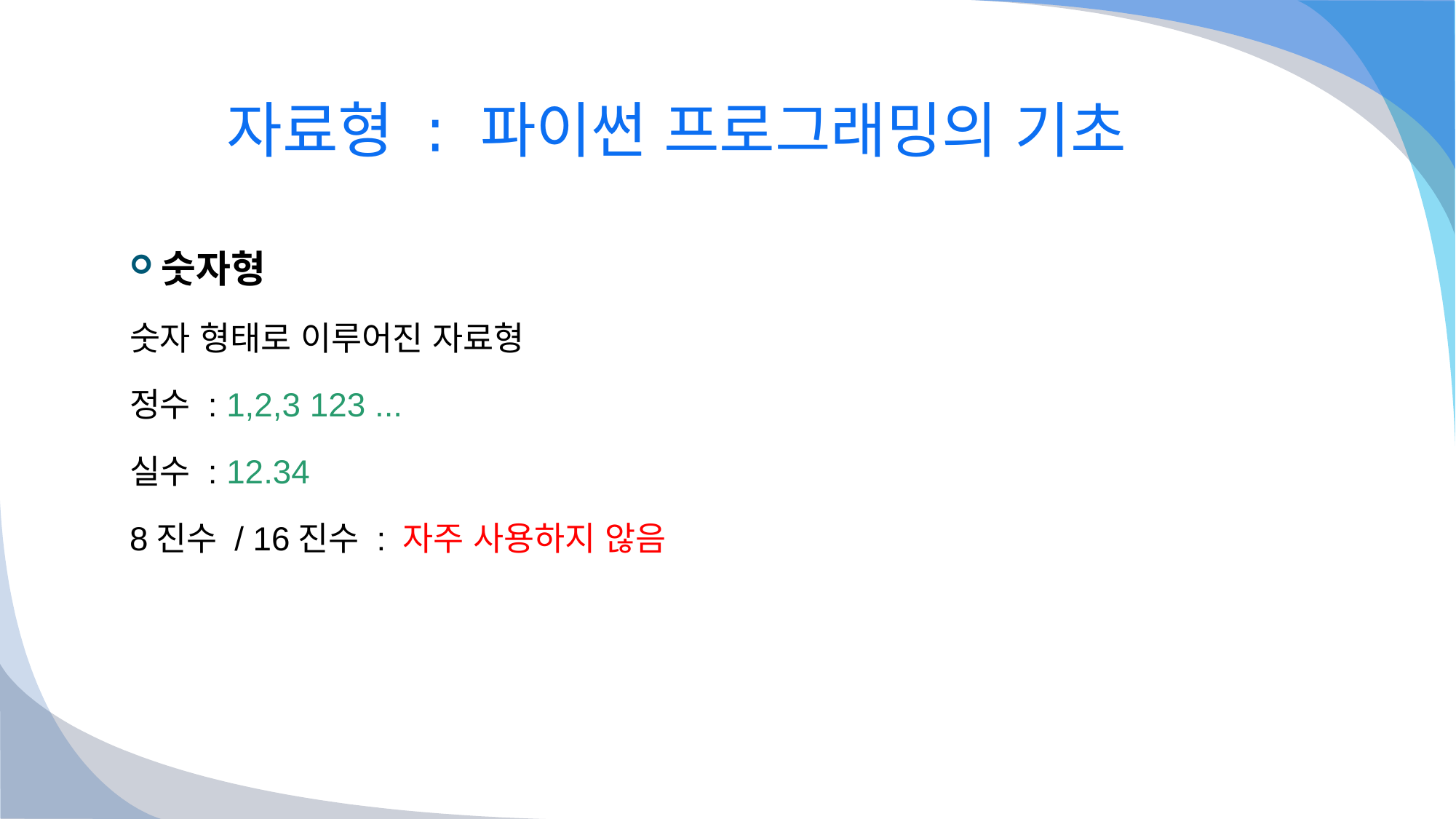

# 자료형 : 파이썬 프로그래밍의 기초
숫자형
숫자 형태로 이루어진 자료형
정수 : 1,2,3 123 ...
실수 : 12.34
8진수 / 16진수 : 자주 사용하지 않음